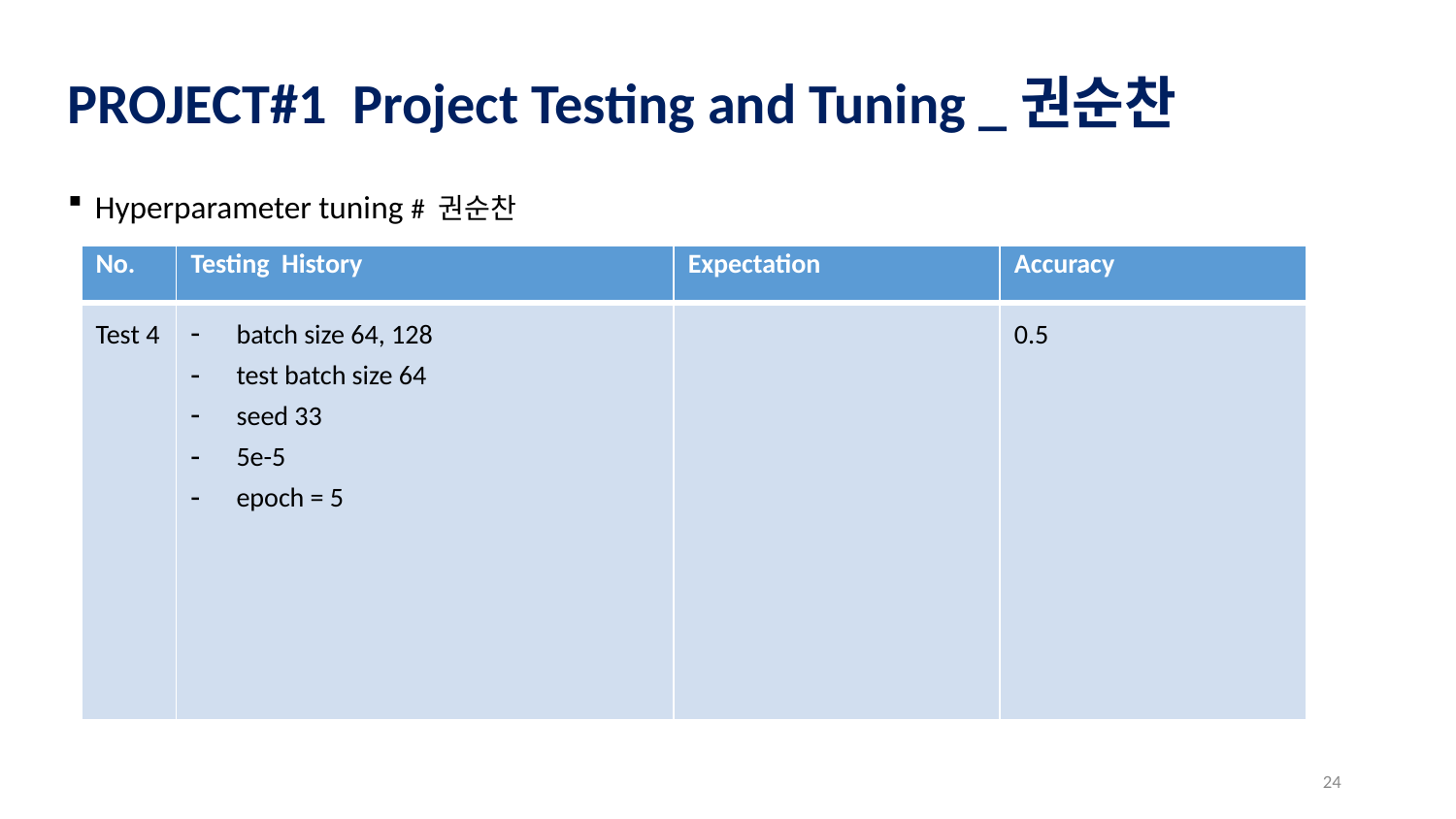

PROJECT#1  Project Testing and Tuning _권순찬
Hyperparameter tuning # 권순찬

| No. | Testing History | Expectation | Accuracy |
| --- | --- | --- | --- |
| Test 4 | batch size 64, 128 test batch size 64 seed 33 5e-5 epoch = 5 |  | 0.5 |
24